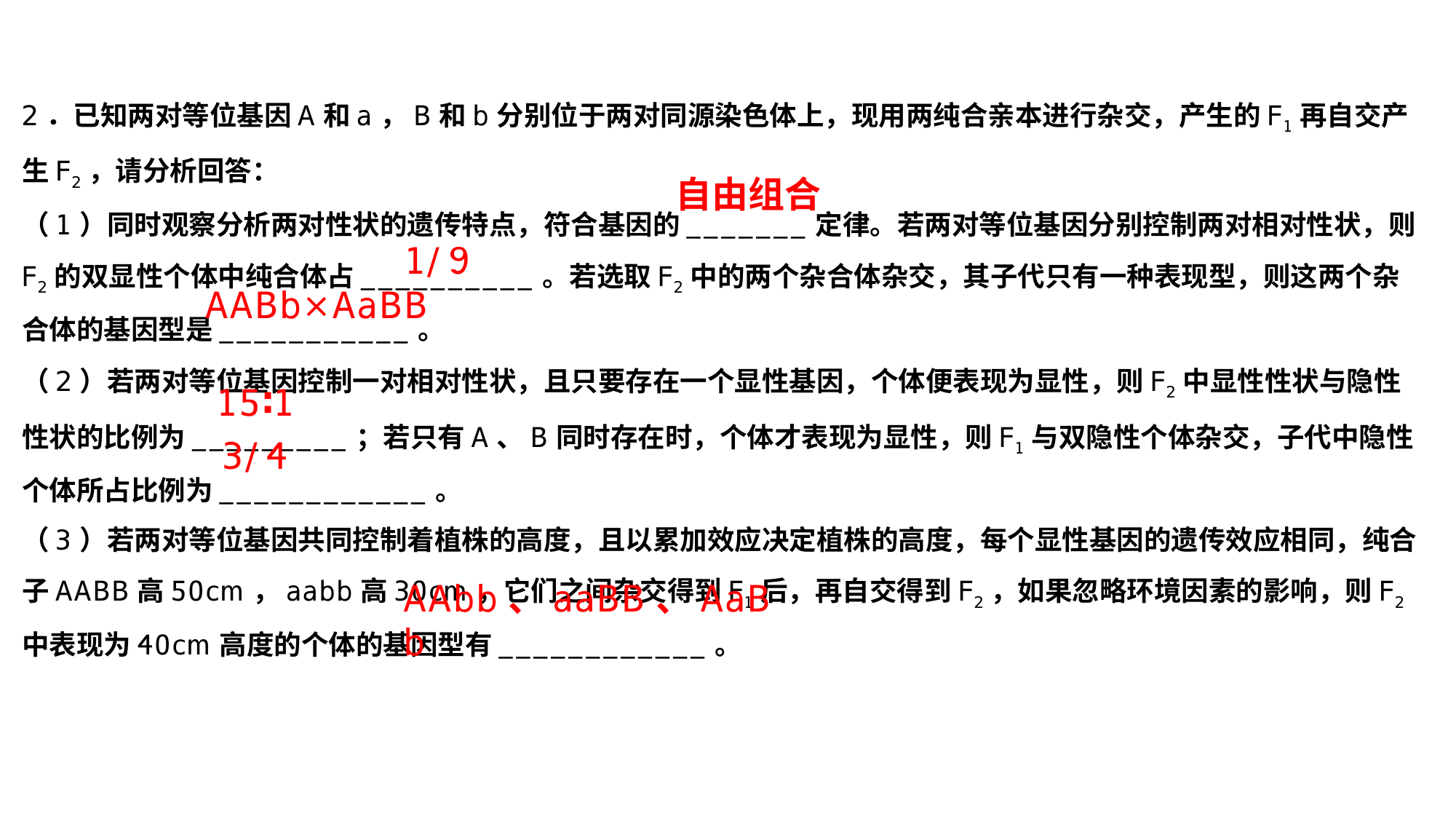

2．已知两对等位基因A和a，B和b分别位于两对同源染色体上，现用两纯合亲本进行杂交，产生的F1再自交产生F2，请分析回答：
（1）同时观察分析两对性状的遗传特点，符合基因的_______定律。若两对等位基因分别控制两对相对性状，则F2的双显性个体中纯合体占__________。若选取F2中的两个杂合体杂交，其子代只有一种表现型，则这两个杂合体的基因型是___________。
（2）若两对等位基因控制一对相对性状，且只要存在一个显性基因，个体便表现为显性，则F2中显性性状与隐性性状的比例为_________；若只有A、B同时存在时，个体才表现为显性，则F1与双隐性个体杂交，子代中隐性个体所占比例为____________。
（3）若两对等位基因共同控制着植株的高度，且以累加效应决定植株的高度，每个显性基因的遗传效应相同，纯合子AABB高50cm，aabb高30cm，它们之间杂交得到F1后，再自交得到F2，如果忽略环境因素的影响，则F2中表现为40cm高度的个体的基因型有____________。
自由组合
1/9
AABb×AaBB
15∶1
3/4
AAbb、aaBB、AaBb